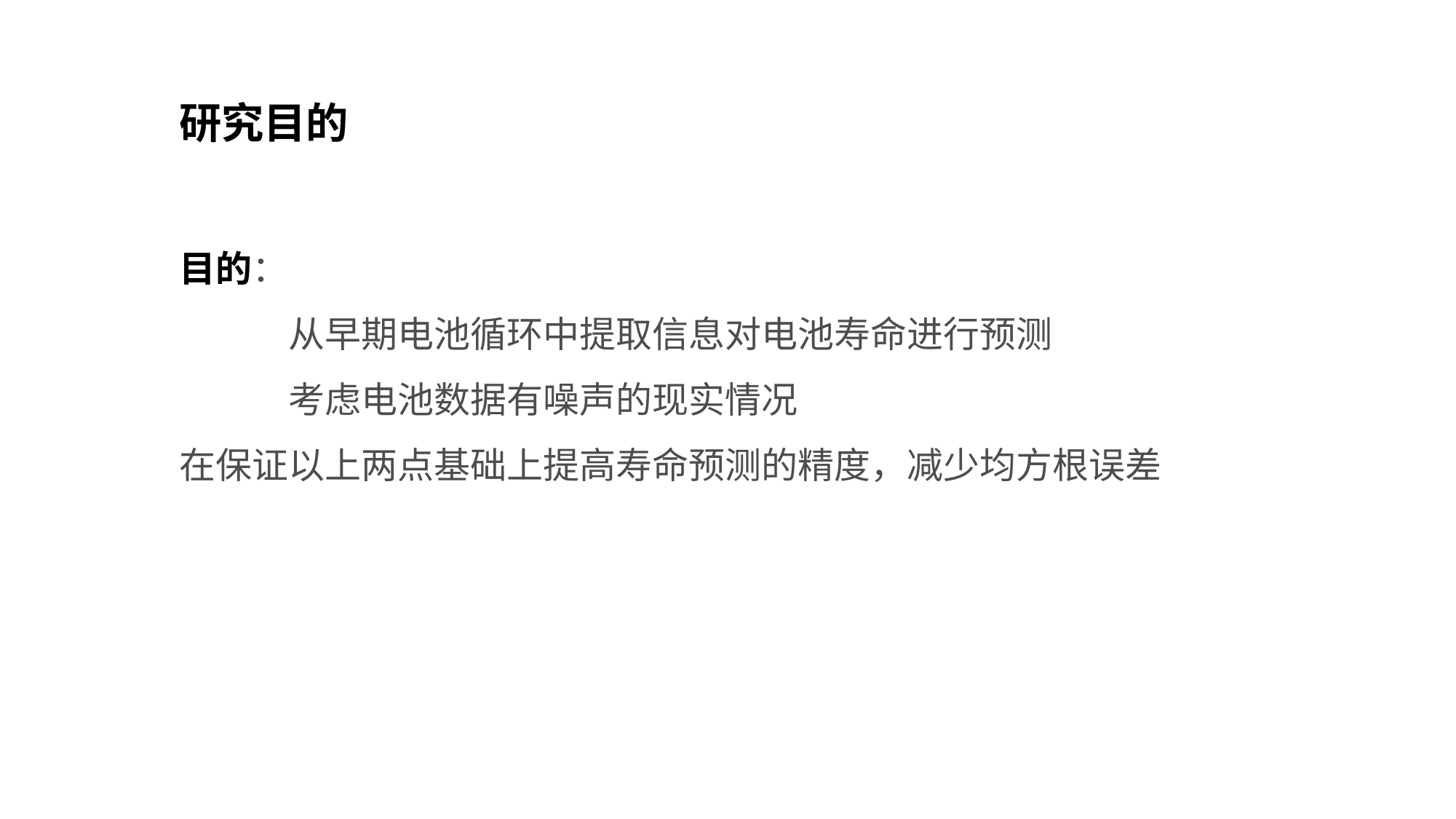

研究目的

目的：
	从早期电池循环中提取信息对电池寿命进行预测
	考虑电池数据有噪声的现实情况
在保证以上两点基础上提高寿命预测的精度，减少均方根误差